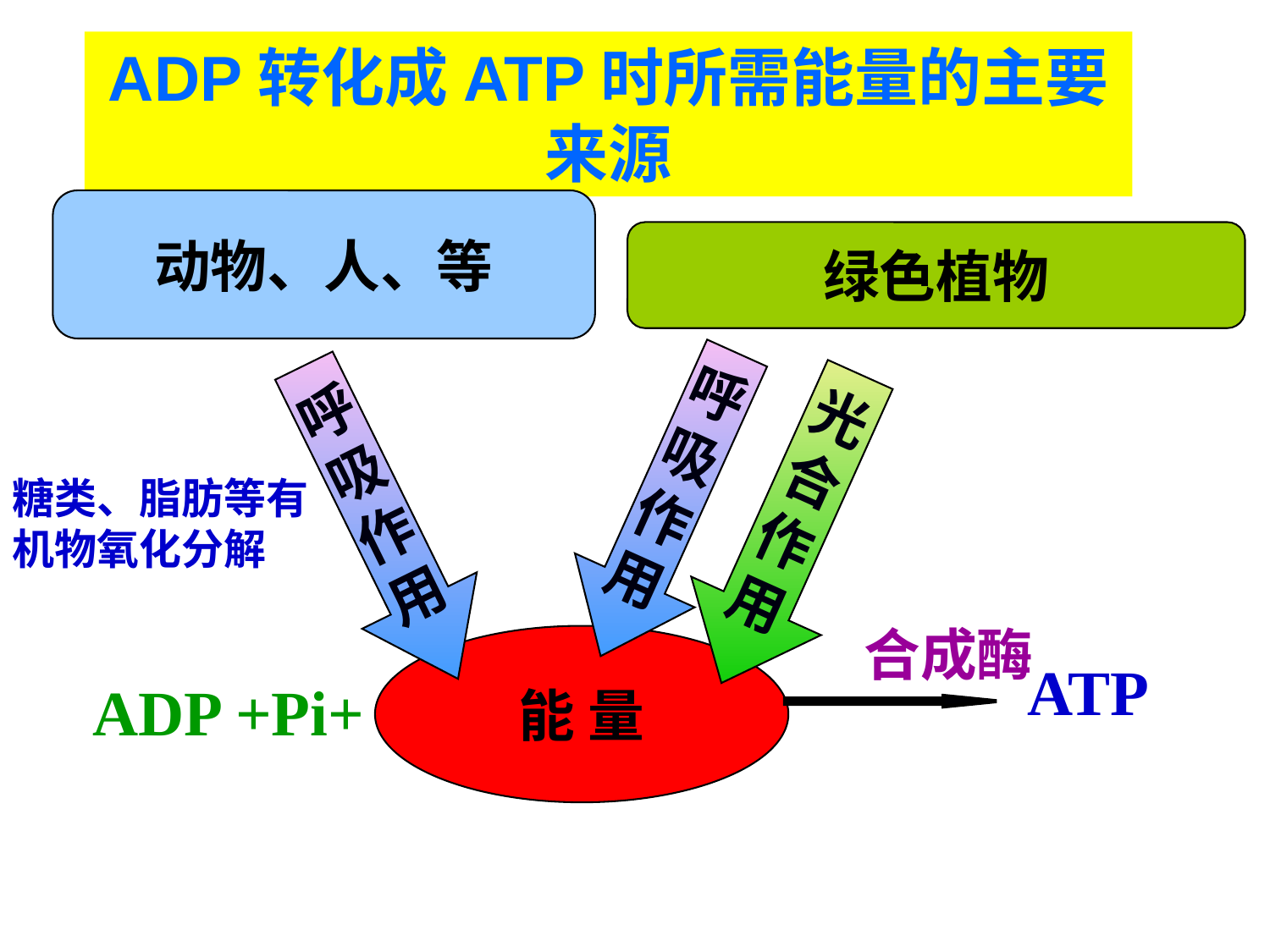

ADP转化成ATP时所需能量的主要来源
动物、人、等
绿色植物
呼
吸
作
用
呼
吸
作
用
光
合
作
用
糖类、脂肪等有机物氧化分解
 合成酶
能 量
ATP
ADP +Pi+